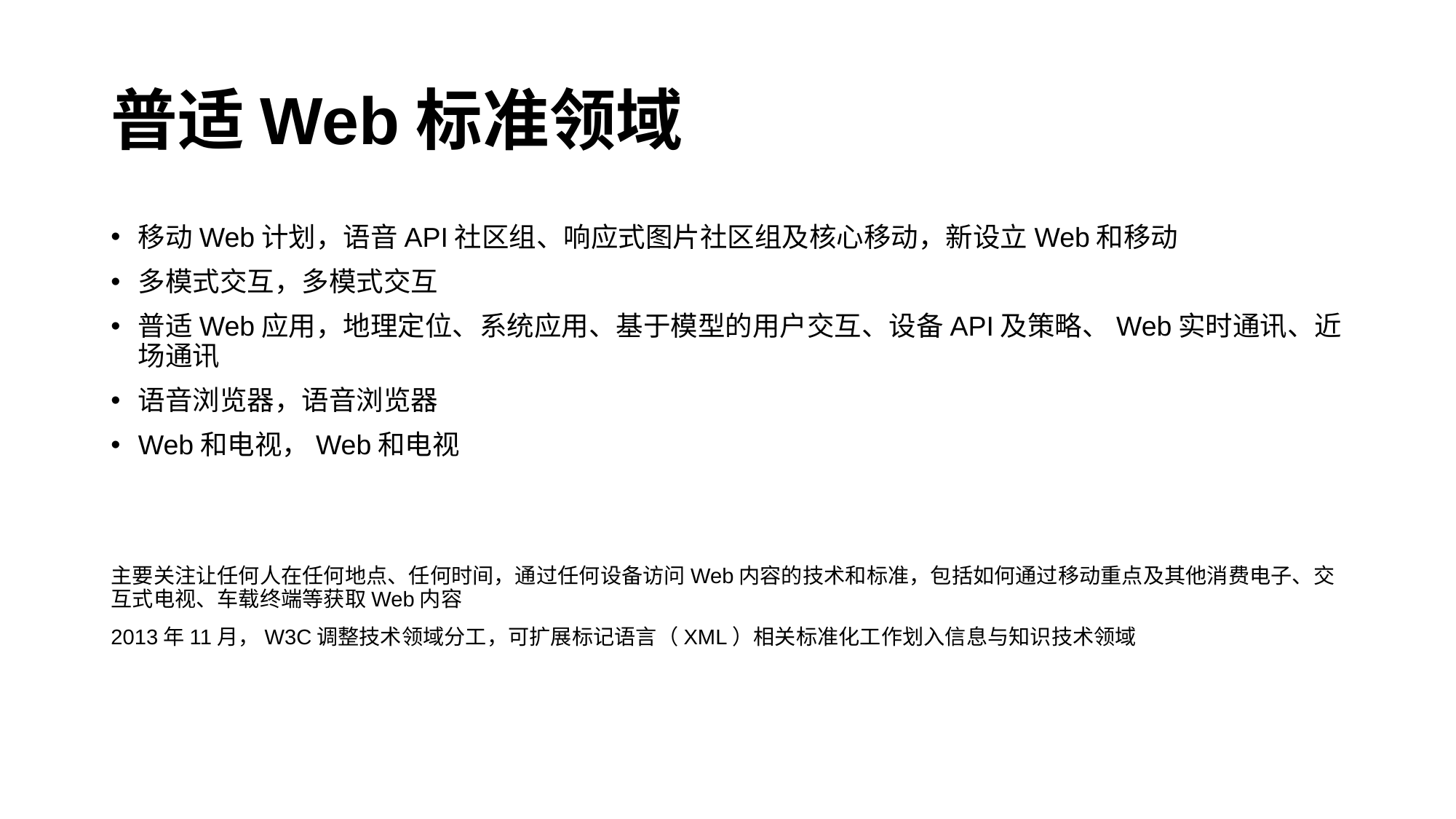

# 普适Web标准领域
移动Web计划，语音API社区组、响应式图片社区组及核心移动，新设立Web和移动
多模式交互，多模式交互
普适Web应用，地理定位、系统应用、基于模型的用户交互、设备API及策略、Web实时通讯、近场通讯
语音浏览器，语音浏览器
Web和电视，Web和电视

主要关注让任何人在任何地点、任何时间，通过任何设备访问Web内容的技术和标准，包括如何通过移动重点及其他消费电子、交互式电视、车载终端等获取Web内容
2013年11月，W3C调整技术领域分工，可扩展标记语言（XML）相关标准化工作划入信息与知识技术领域